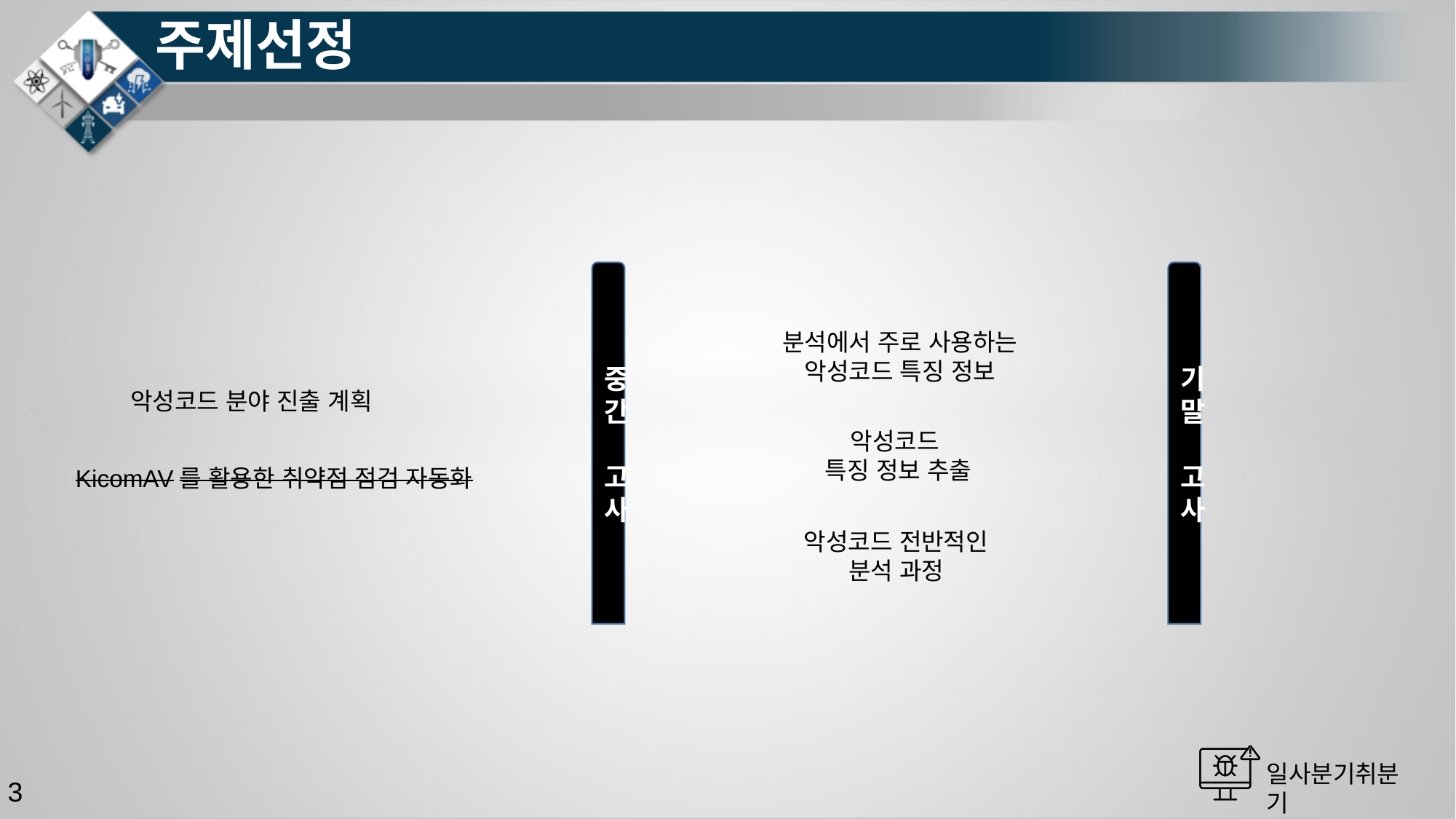

# 주제선정

중간
 고사
기말
 고사
분석에서 주로 사용하는 악성코드 특징 정보
악성코드 분야 진출 계획
악성코드
특징 정보 추출
KicomAV를 활용한 취약점 점검 자동화
악성코드 전반적인 분석 과정